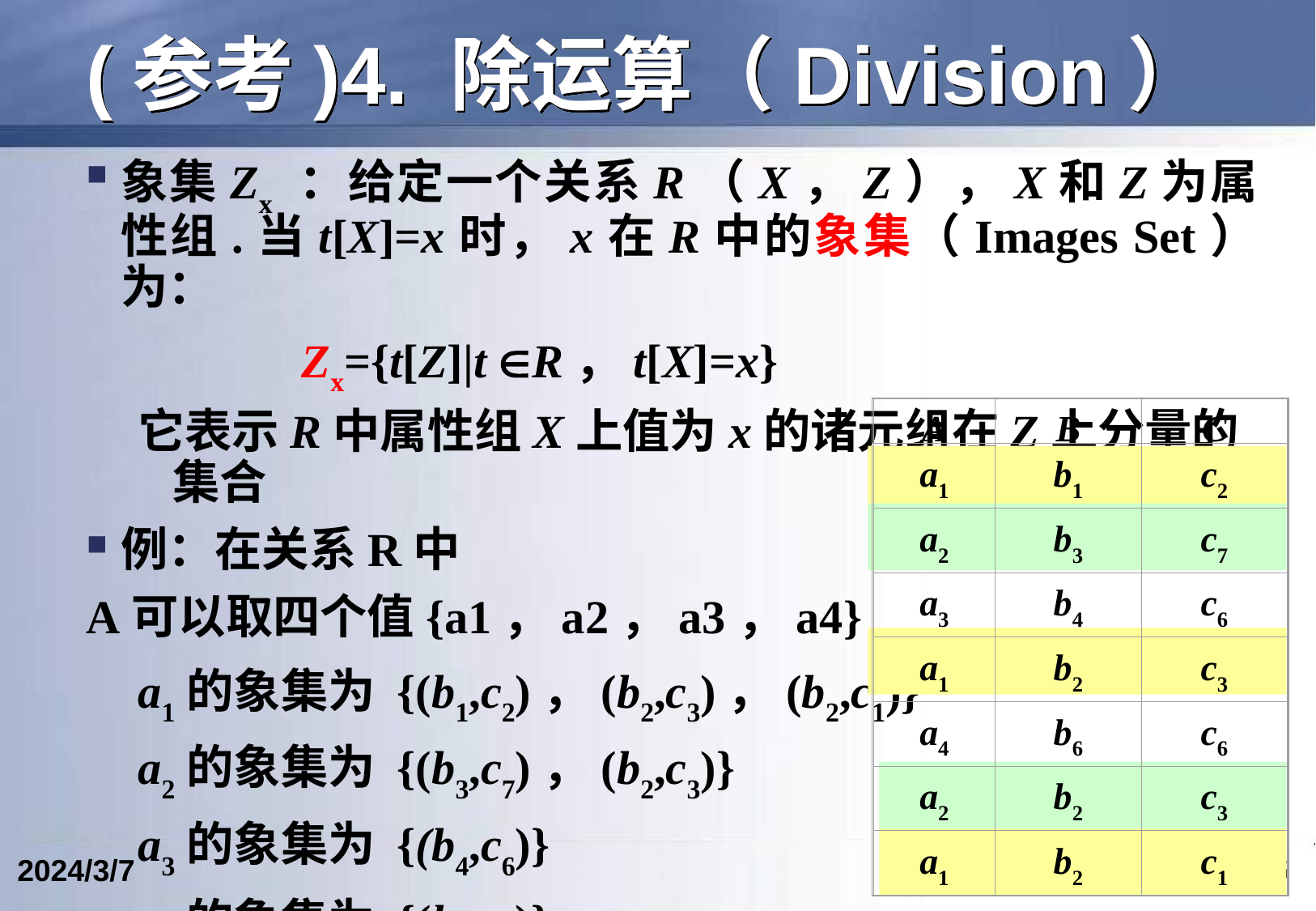

# (参考)4. 除运算（Division）
象集Zx ：给定一个关系R（X，Z），X和Z为属性组.当t[X]=x时，x在R中的象集（Images Set）为：
	           Zx={t[Z]|t ∈R，t[X]=x}
它表示R中属性组X上值为x的诸元组在Z上分量的集合
例：在关系R中
A可以取四个值{a1，a2，a3，a4}
a1的象集为 {(b1,c2)，(b2,c3)，(b2,c1)}
a2的象集为 {(b3,c7)，(b2,c3)}
a3的象集为 {(b4,c6)}
a4的象集为 {(b6,c6)}

A

B

C

a1

b1

c2

a2

b3

c7

a3

b4

c6

a1

b2

c3

a4

b6

c6

a2

b2

c3

a1

b2

c1

56
2024/3/7